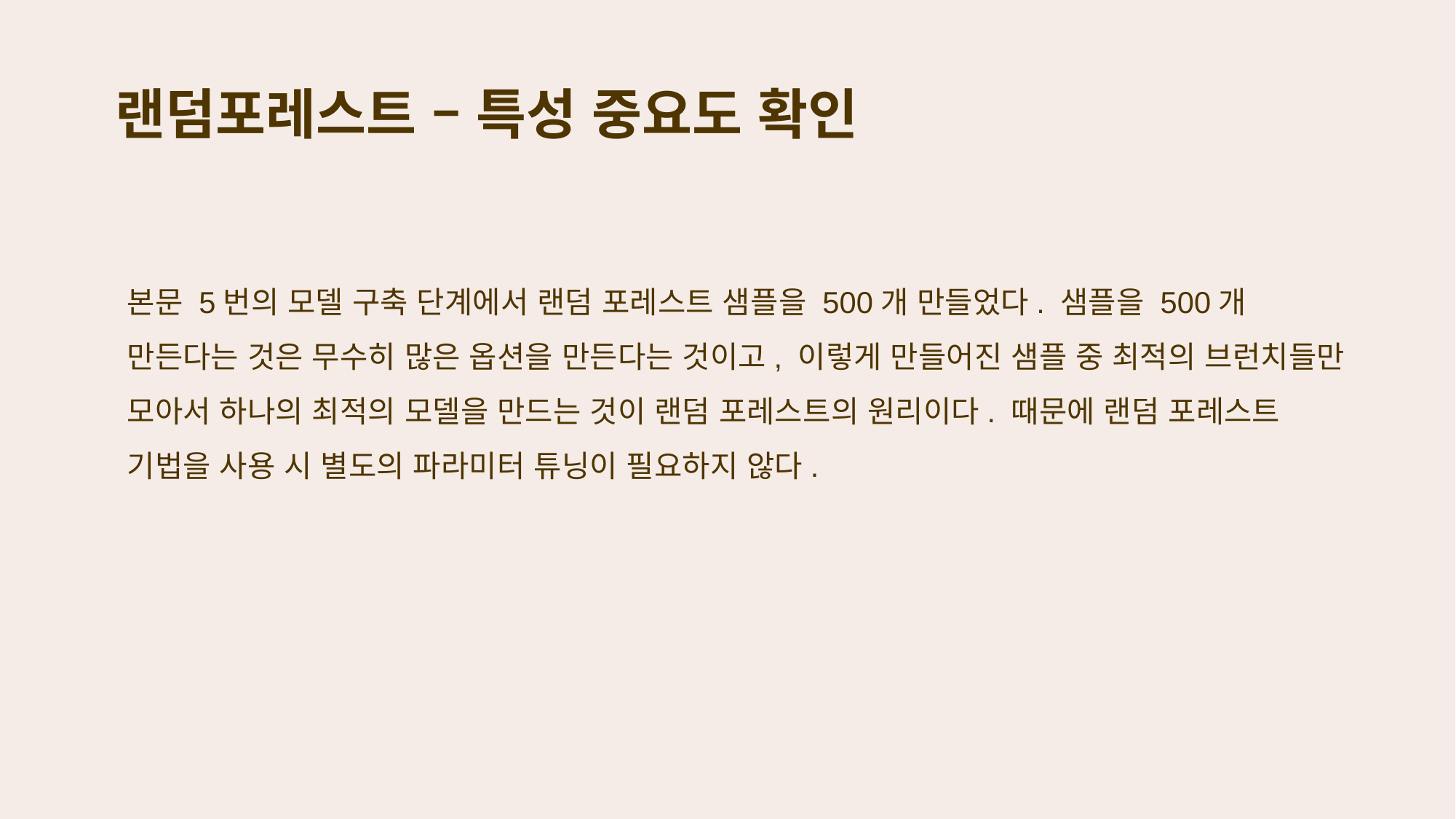

랜덤포레스트 – 특성 중요도 확인
본문 5번의 모델 구축 단계에서 랜덤 포레스트 샘플을 500개 만들었다. 샘플을 500개 만든다는 것은 무수히 많은 옵션을 만든다는 것이고, 이렇게 만들어진 샘플 중 최적의 브런치들만 모아서 하나의 최적의 모델을 만드는 것이 랜덤 포레스트의 원리이다. 때문에 랜덤 포레스트 기법을 사용 시 별도의 파라미터 튜닝이 필요하지 않다.